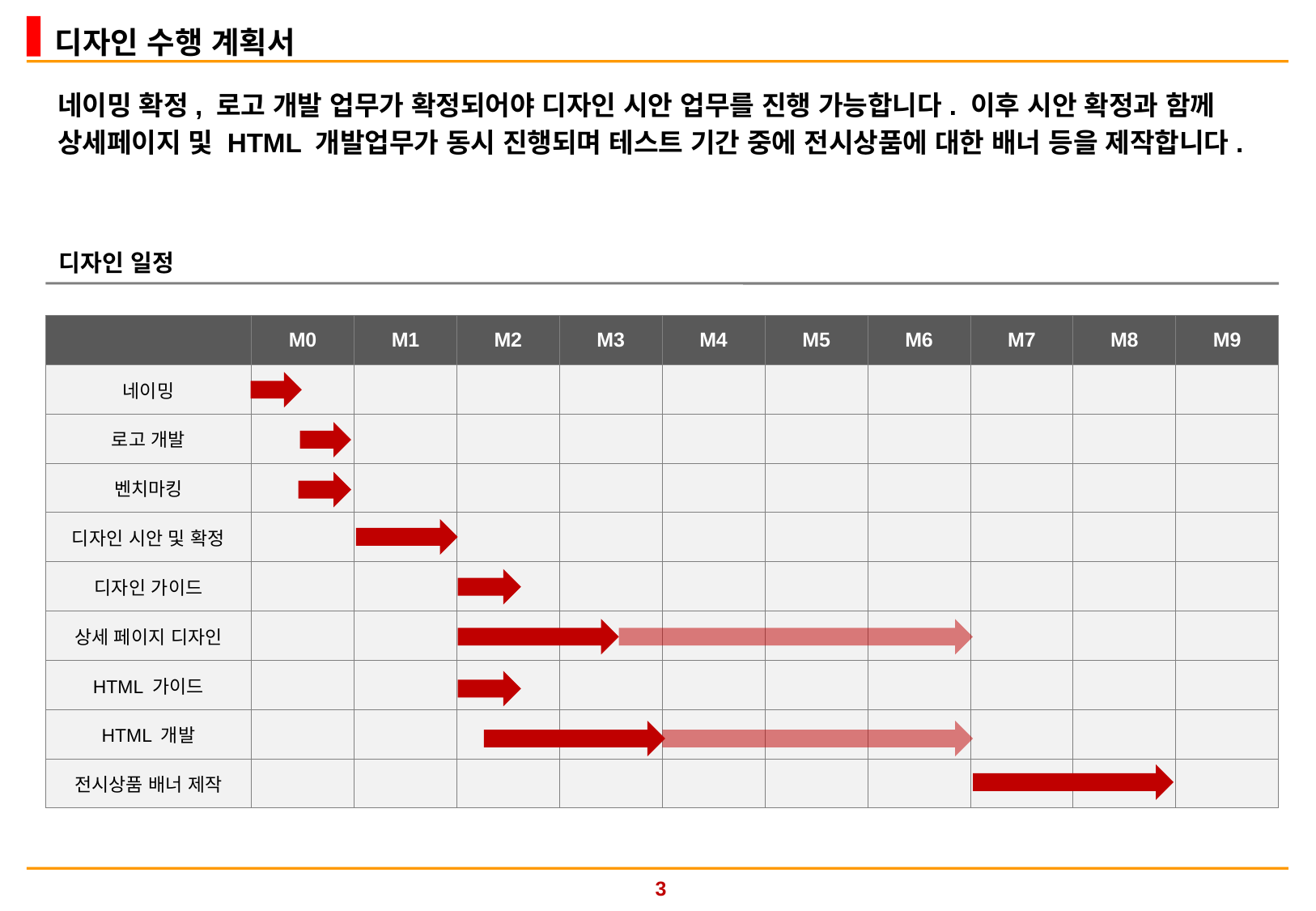

디자인 수행 계획서
네이밍 확정, 로고 개발 업무가 확정되어야 디자인 시안 업무를 진행 가능합니다. 이후 시안 확정과 함께 상세페이지 및 HTML 개발업무가 동시 진행되며 테스트 기간 중에 전시상품에 대한 배너 등을 제작합니다.
디자인 일정

|  | M0 | M1 | M2 | M3 | M4 | M5 | M6 | M7 | M8 | M9 |
| --- | --- | --- | --- | --- | --- | --- | --- | --- | --- | --- |
| 네이밍 |  |  |  |  |  |  |  |  |  |  |
| 로고 개발 |  |  |  |  |  |  |  |  |  |  |
| 벤치마킹 |  |  |  |  |  |  |  |  |  |  |
| 디자인 시안 및 확정 |  |  |  |  |  |  |  |  |  |  |
| 디자인 가이드 |  |  |  |  |  |  |  |  |  |  |
| 상세 페이지 디자인 |  |  |  |  |  |  |  |  |  |  |
| HTML 가이드 |  |  |  |  |  |  |  |  |  |  |
| HTML 개발 |  |  |  |  |  |  |  |  |  |  |
| 전시상품 배너 제작 |  |  |  |  |  |  |  |  |  |  |